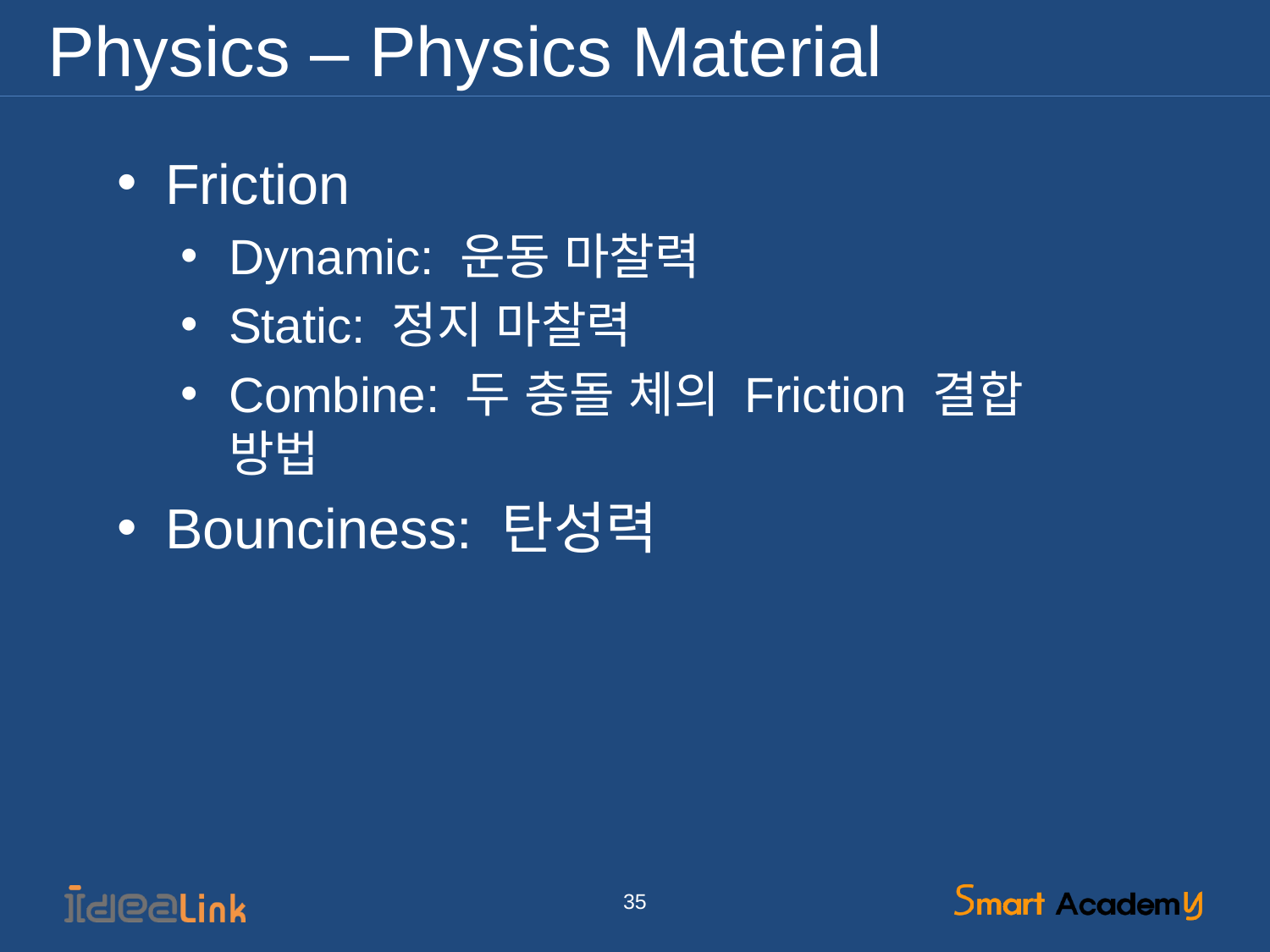

# Physics – Physics Material
Friction
Dynamic: 운동 마찰력
Static: 정지 마찰력
Combine: 두 충돌 체의 Friction 결합 방법
Bounciness: 탄성력
35